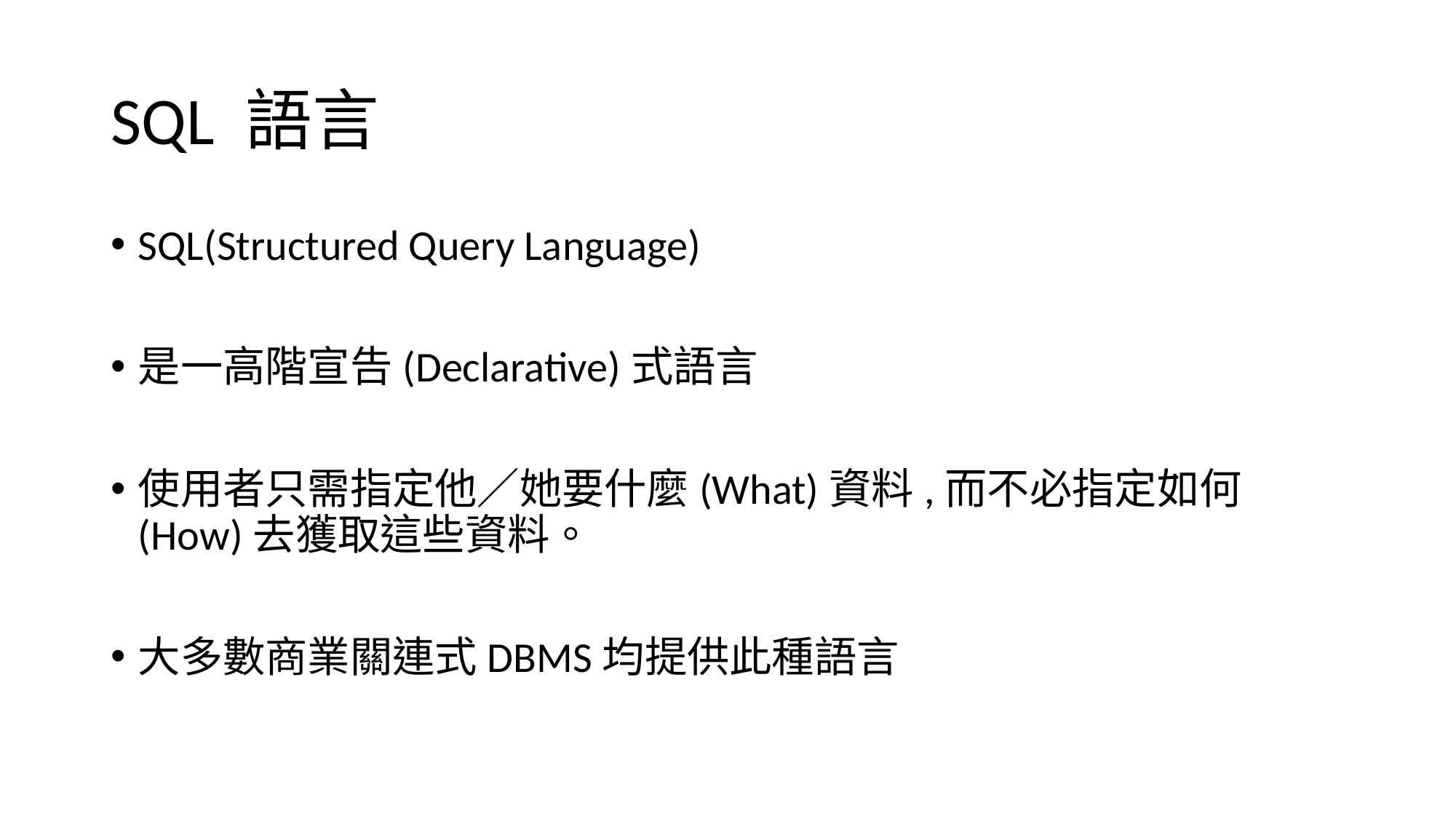

# SQL 語言
SQL(Structured Query Language)

是一高階宣告(Declarative)式語言

使用者只需指定他／她要什麼(What)資料,而不必指定如何(How)去獲取這些資料。

大多數商業關連式DBMS均提供此種語言